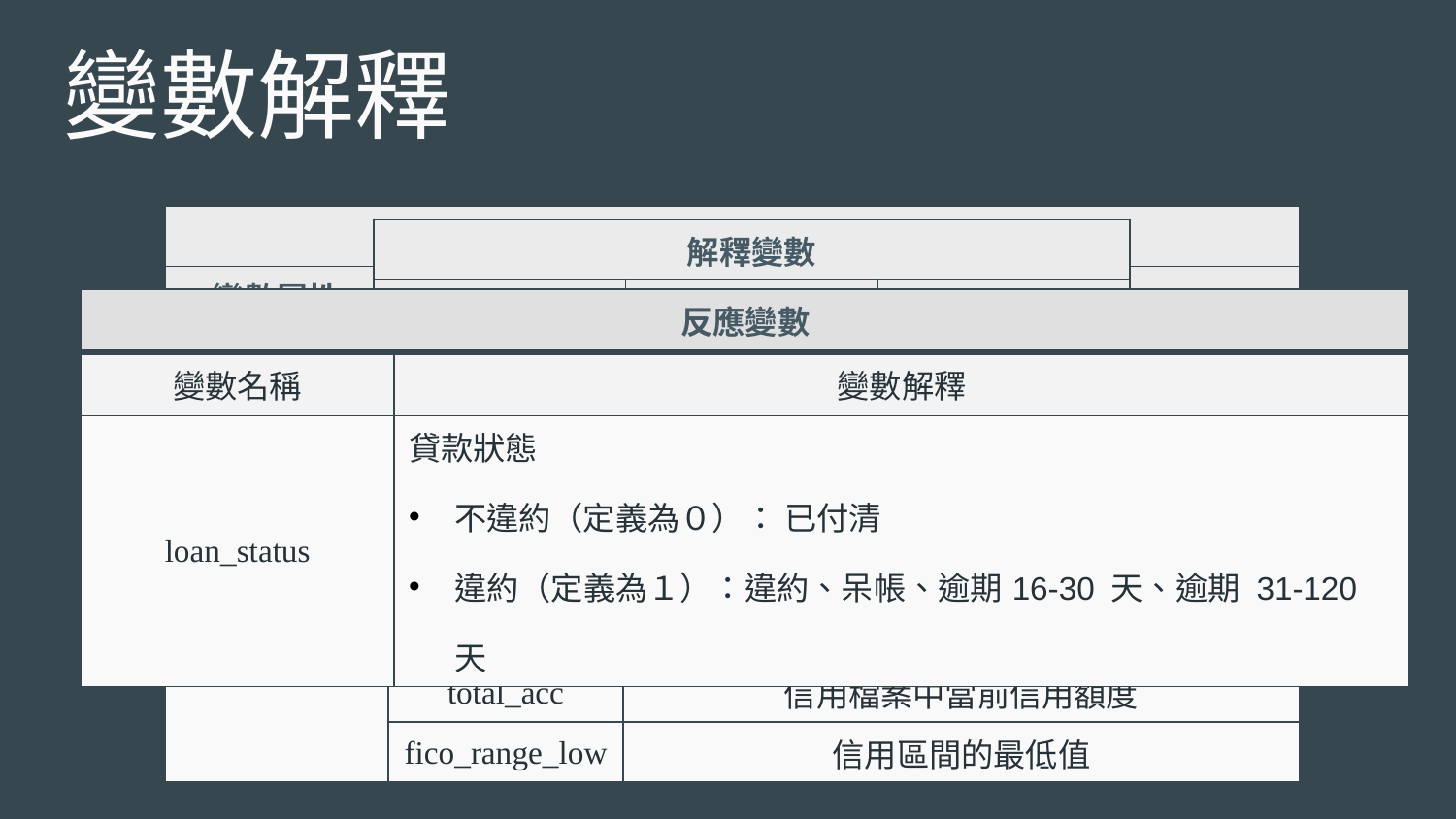

# 變數解釋
| 解釋變數 |  |  |
| --- | --- | --- |
| 變數屬性 | 變數名稱 | 解釋 |
| 信用指標 | delinq\_2yrs | 過去2年內逾期30天以上的欠款次數 |
|  | inq\_last\_6mths | 過去6個月內，貸款人的信用檔案被查詢之次數 |
|  | open\_acc | 貸款人信用貸款額度 |
|  | revol\_bal | 總貸款周轉餘額 |
|  | revol\_util | 循環利用率 |
|  | total\_acc | 信用檔案中當前信用額度 |
|  | fico\_range\_low | 信用區間的最低值 |
| 解釋變數 |  |  |
| --- | --- | --- |
| 變數屬性 | 變數名稱 | 解釋 |
| 申請資訊 | loan\_amnt | 貸款金額 |
|  | int\_rate | 貸款利率 |
|  | grade | LC分配貸款等級 |
|  | term | 貸款週期 |
|  | purpose | 貸款目的 |
| 解釋變數 |  |  |
| --- | --- | --- |
| 變數屬性 | 變數名稱 | 解釋 |
| 經濟指標 | emp\_length | 工作年資 |
|  | home\_ownership | 住房持有狀況 |
|  | annual\_inc | 年收入 |
|  | verification\_status | 收入是否認證 |
|  | dti | 負債收入比 |
| 反應變數 |  |
| --- | --- |
| 變數名稱 | 變數解釋 |
| loan\_status | 貸款狀態 不違約（定義為０）： 已付清 違約（定義為１）：違約、呆帳、逾期16-30 天、逾期 31-120天 |